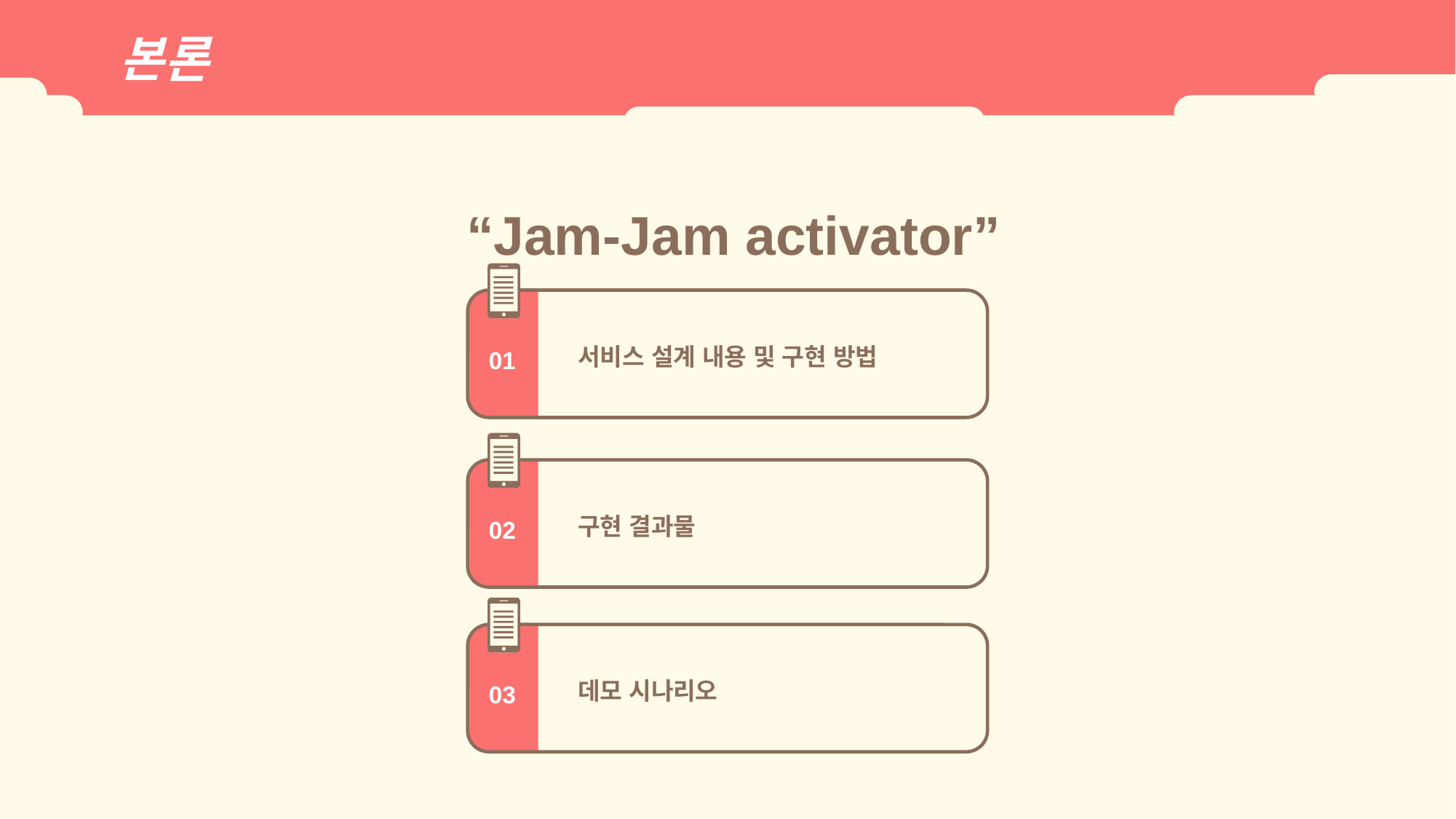

본론
“Jam-Jam activator”

서비스 설계 내용 및 구현 방법
01

구현 결과물
02

데모 시나리오
03